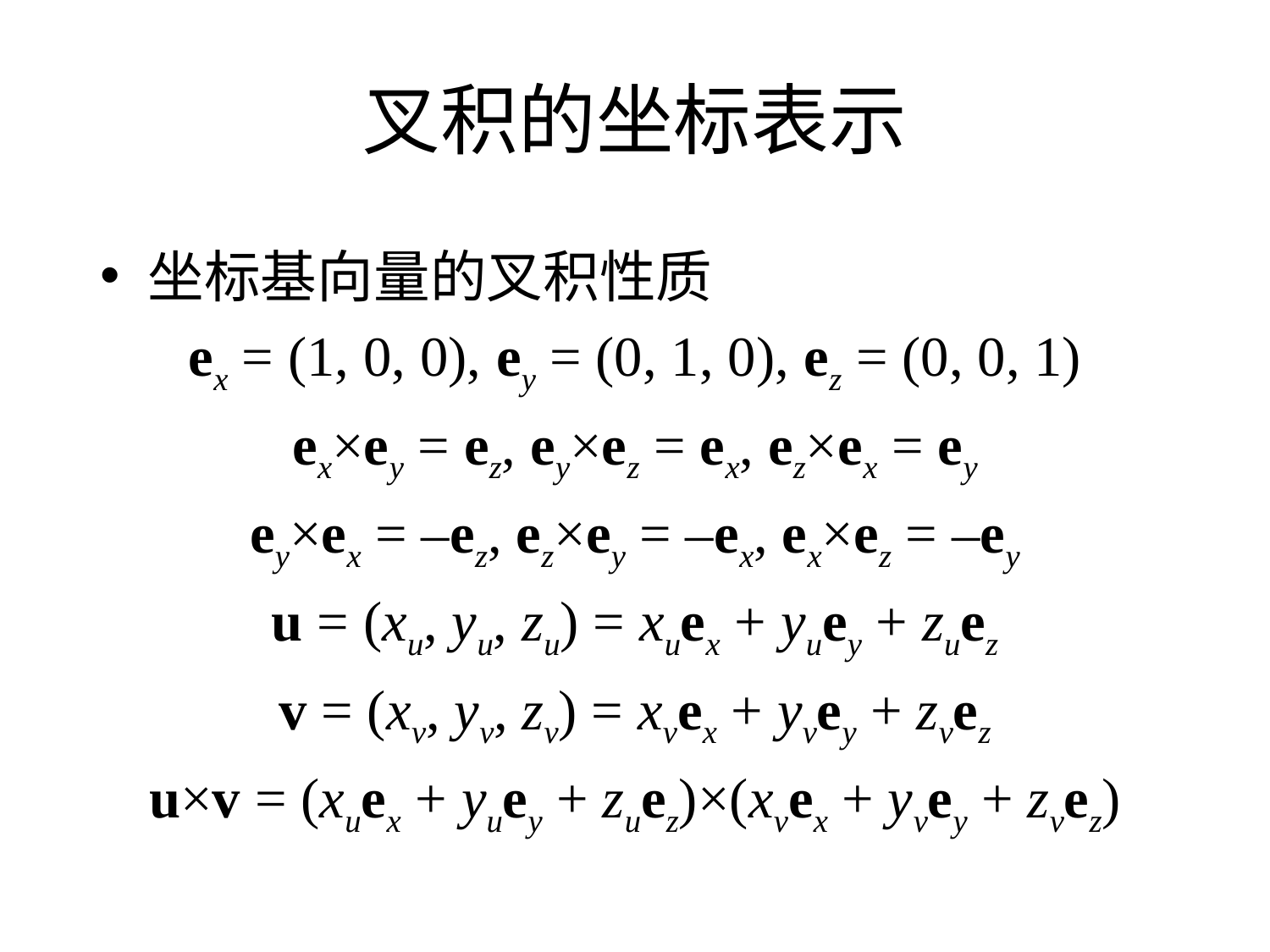

# 叉积的坐标表示
坐标基向量的叉积性质
ex = (1, 0, 0), ey = (0, 1, 0), ez = (0, 0, 1)
ex×ey = ez, ey×ez = ex, ez×ex = ey
ey×ex = –ez, ez×ey = –ex, ex×ez = –ey
u = (xu, yu, zu) = xuex + yuey + zuez
v = (xv, yv, zv) = xvex + yvey + zvez
u×v = (xuex + yuey + zuez)×(xvex + yvey + zvez)